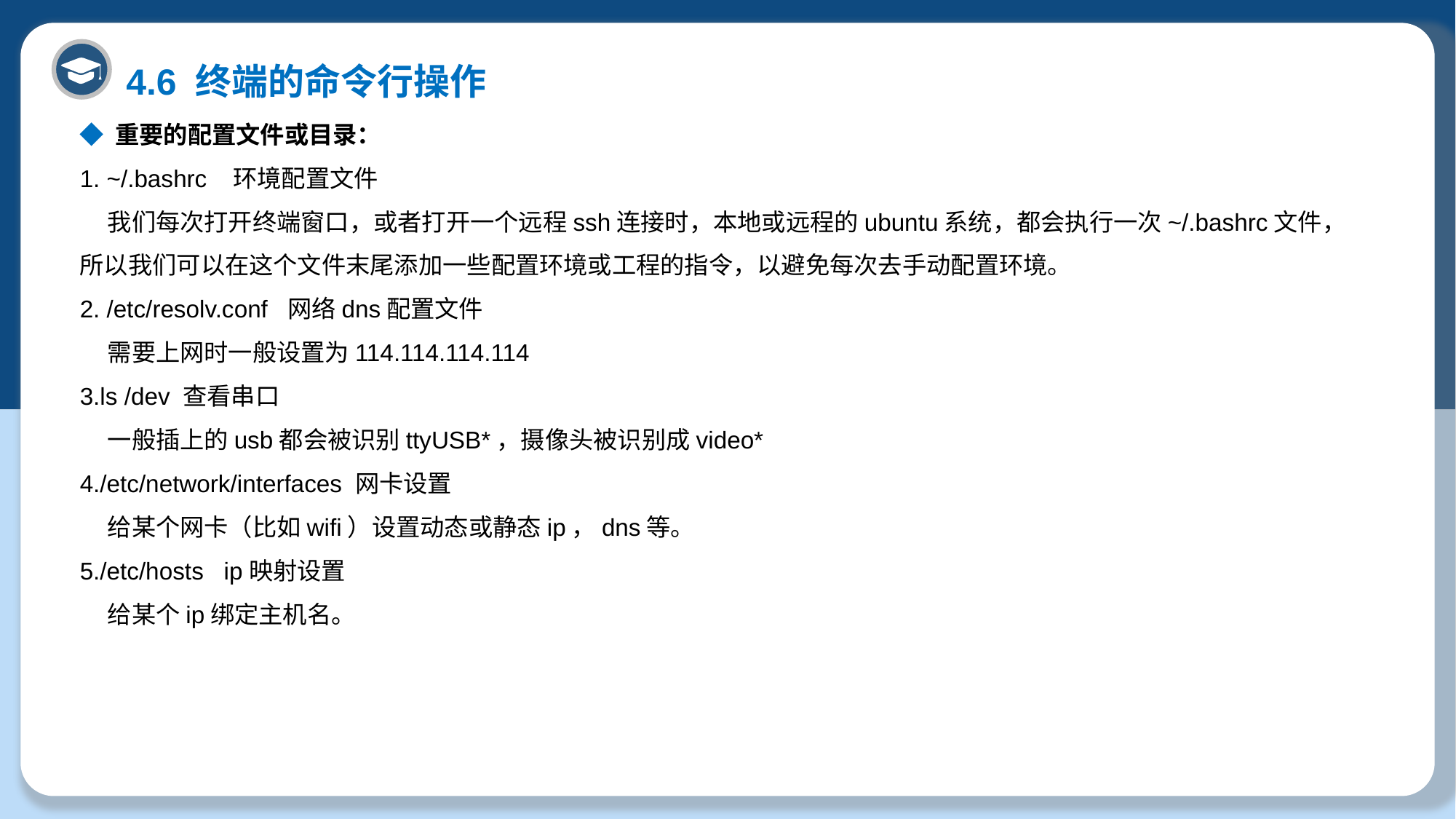

4.6 终端的命令行操作
◆ 重要的配置文件或目录：
1. ~/.bashrc   环境配置文件
    我们每次打开终端窗口，或者打开一个远程ssh连接时，本地或远程的ubuntu系统，都会执行一次~/.bashrc文件，所以我们可以在这个文件末尾添加一些配置环境或工程的指令，以避免每次去手动配置环境。
2. /etc/resolv.conf  网络dns配置文件
    需要上网时一般设置为114.114.114.114
3.ls /dev 查看串口
    一般插上的usb都会被识别ttyUSB*，摄像头被识别成video*
4./etc/network/interfaces 网卡设置
    给某个网卡（比如wifi）设置动态或静态ip，dns等。
5./etc/hosts   ip映射设置
    给某个ip绑定主机名。